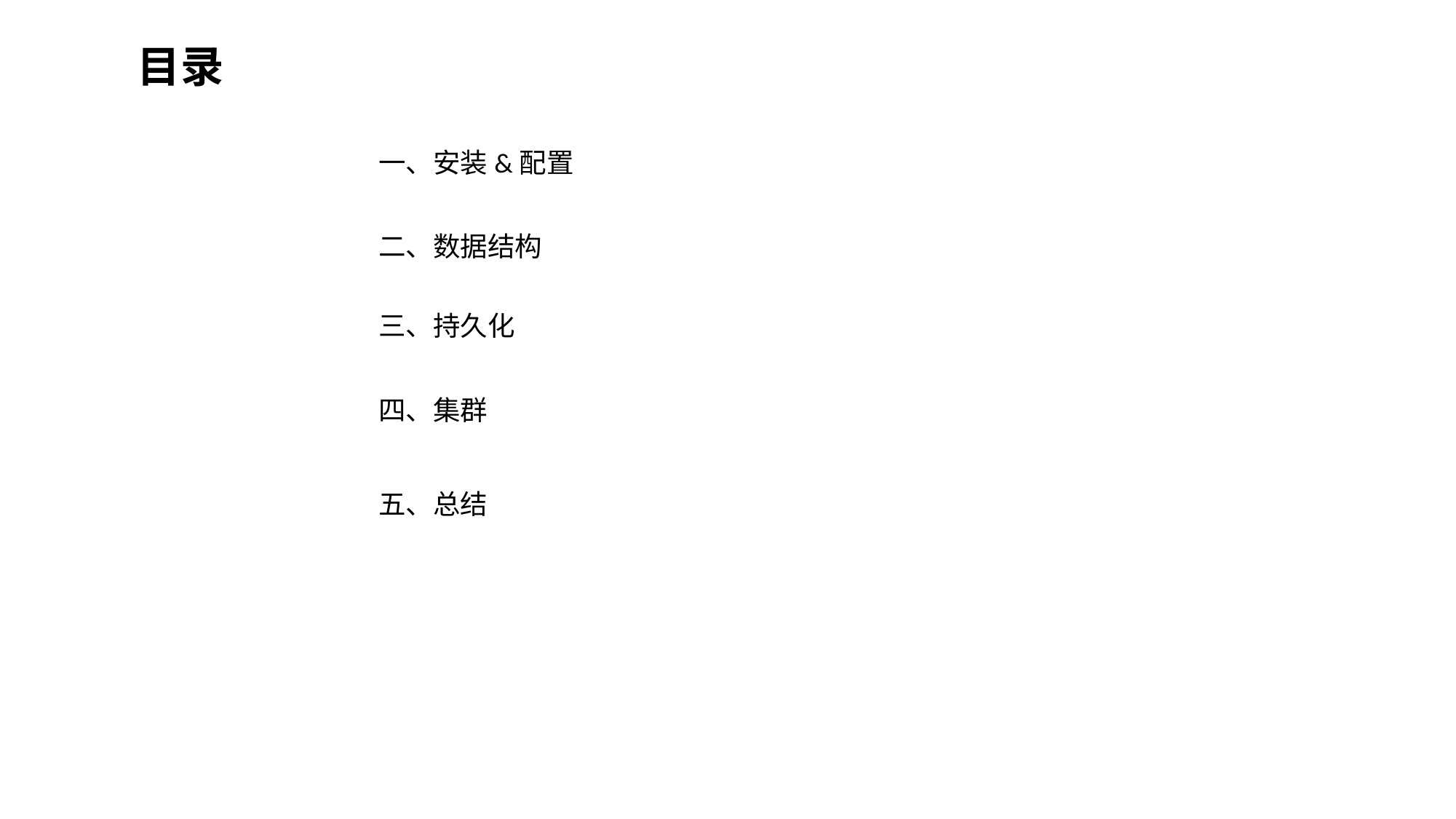

目录
一、安装&配置
二、数据结构
三、持久化
四、集群
五、总结
2